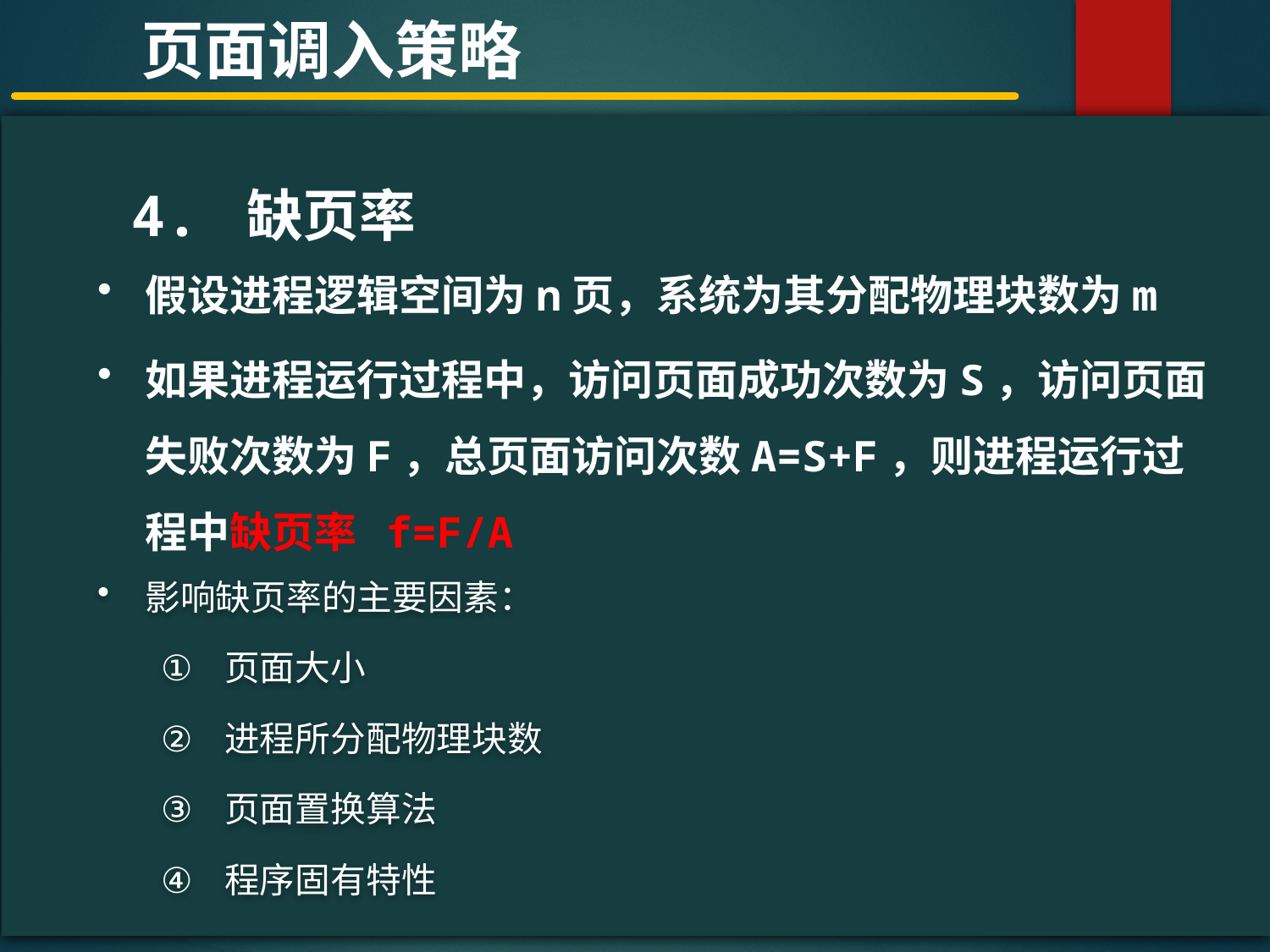

页面调入策略
#
 4. 缺页率
假设进程逻辑空间为n页，系统为其分配物理块数为m
如果进程运行过程中，访问页面成功次数为S，访问页面失败次数为F，总页面访问次数A=S+F，则进程运行过程中缺页率  f=F/A
影响缺页率的主要因素：
页面大小
进程所分配物理块数
页面置换算法
程序固有特性